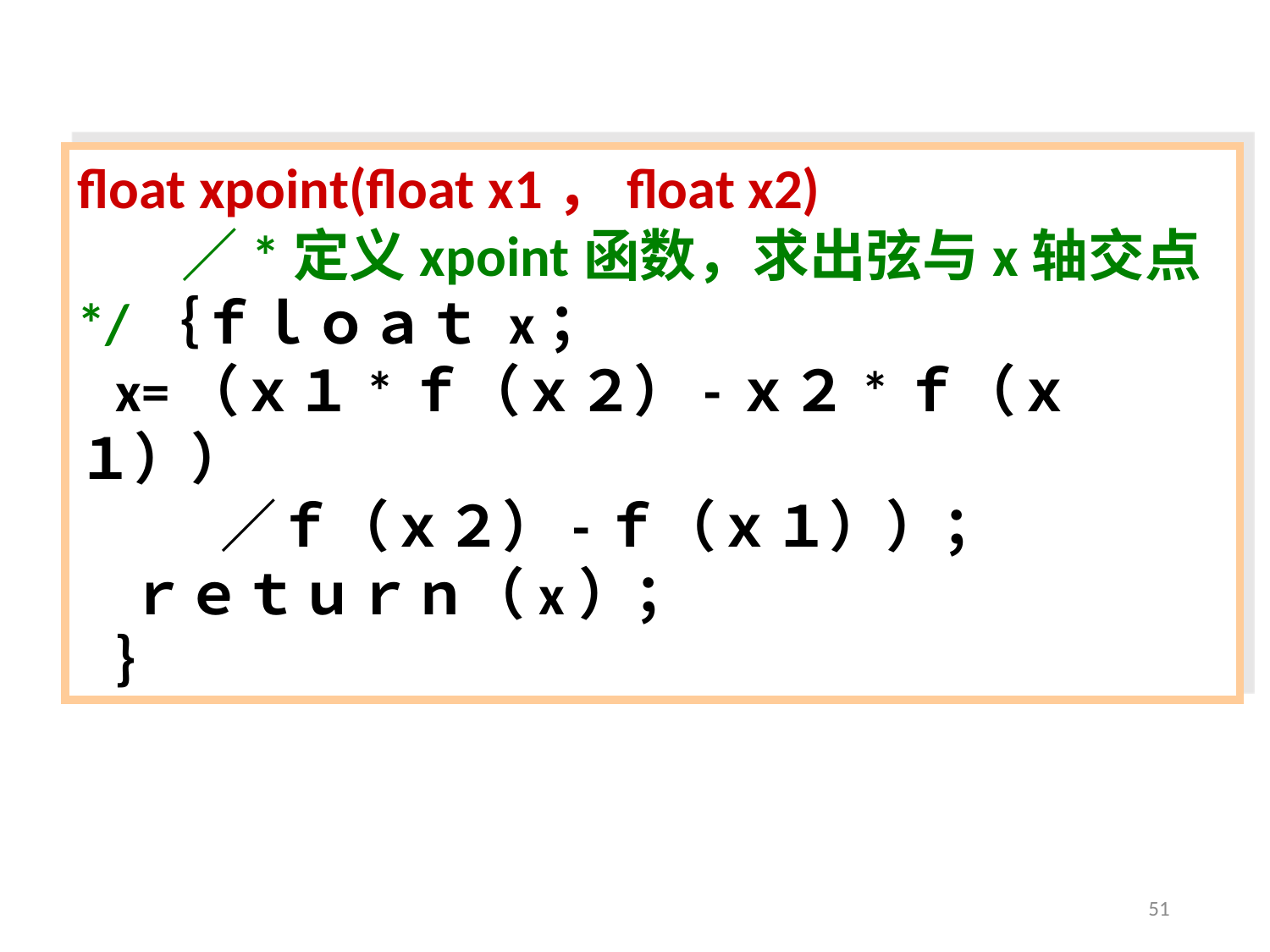

float xpoint(float x1，float x2)
       ／*定义xpoint函数，求出弦与x轴交点 */｛ｆｌｏａｔ x；
   x=（ｘ１*ｆ（ｘ２）-ｘ２*ｆ（ｘ１））
          ／ｆ（ｘ２）-ｆ（ｘ１））；
   ｒｅｔｕｒｎ（x）；
  ｝
51